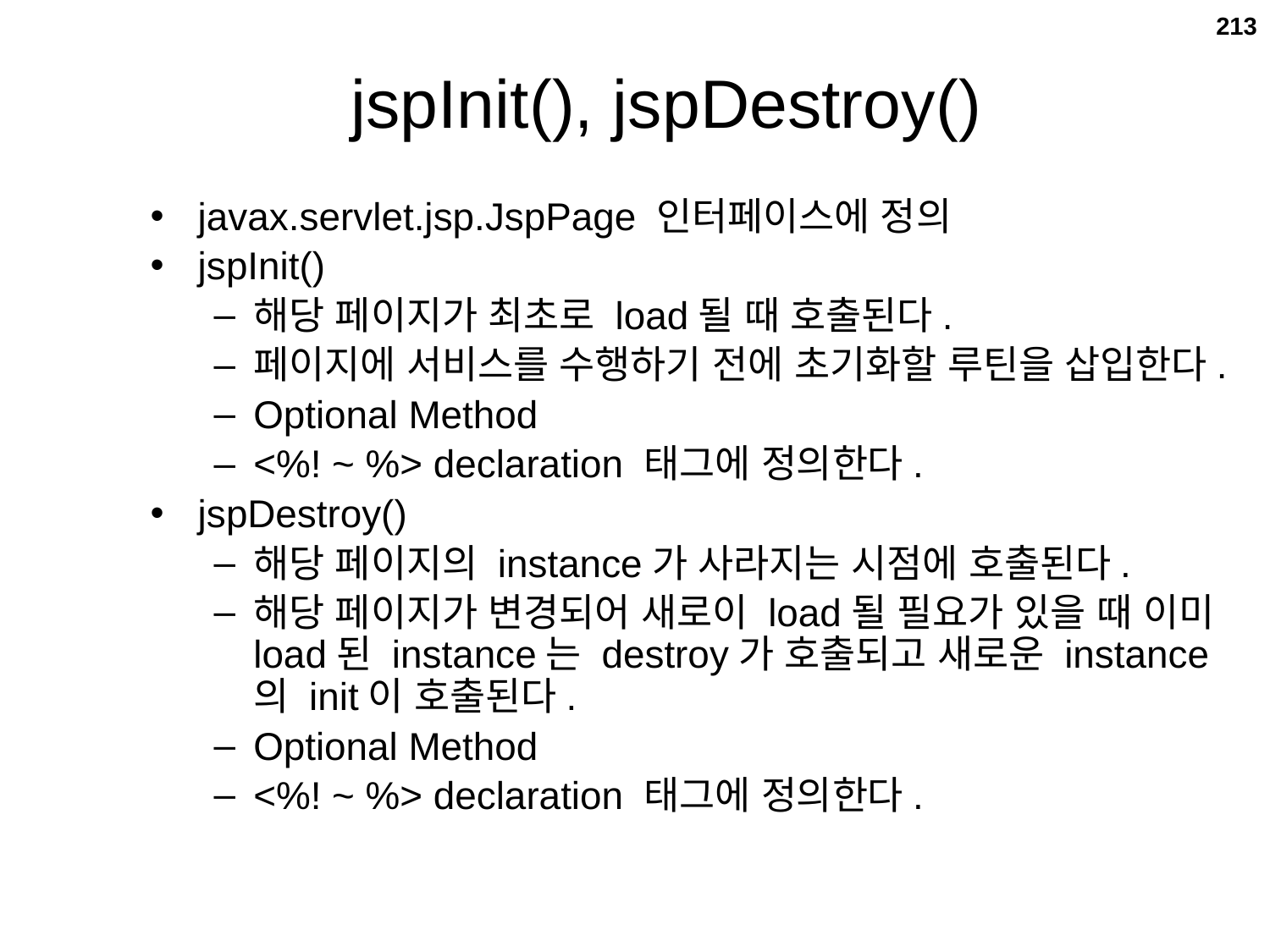

213
# jspInit(), jspDestroy()
javax.servlet.jsp.JspPage 인터페이스에 정의
jspInit()
해당 페이지가 최초로 load될 때 호출된다.
페이지에 서비스를 수행하기 전에 초기화할 루틴을 삽입한다.
Optional Method
<%! ~ %> declaration 태그에 정의한다.
jspDestroy()
해당 페이지의 instance가 사라지는 시점에 호출된다.
해당 페이지가 변경되어 새로이 load될 필요가 있을 때 이미 load된 instance는 destroy가 호출되고 새로운 instance의 init이 호출된다.
Optional Method
<%! ~ %> declaration 태그에 정의한다.